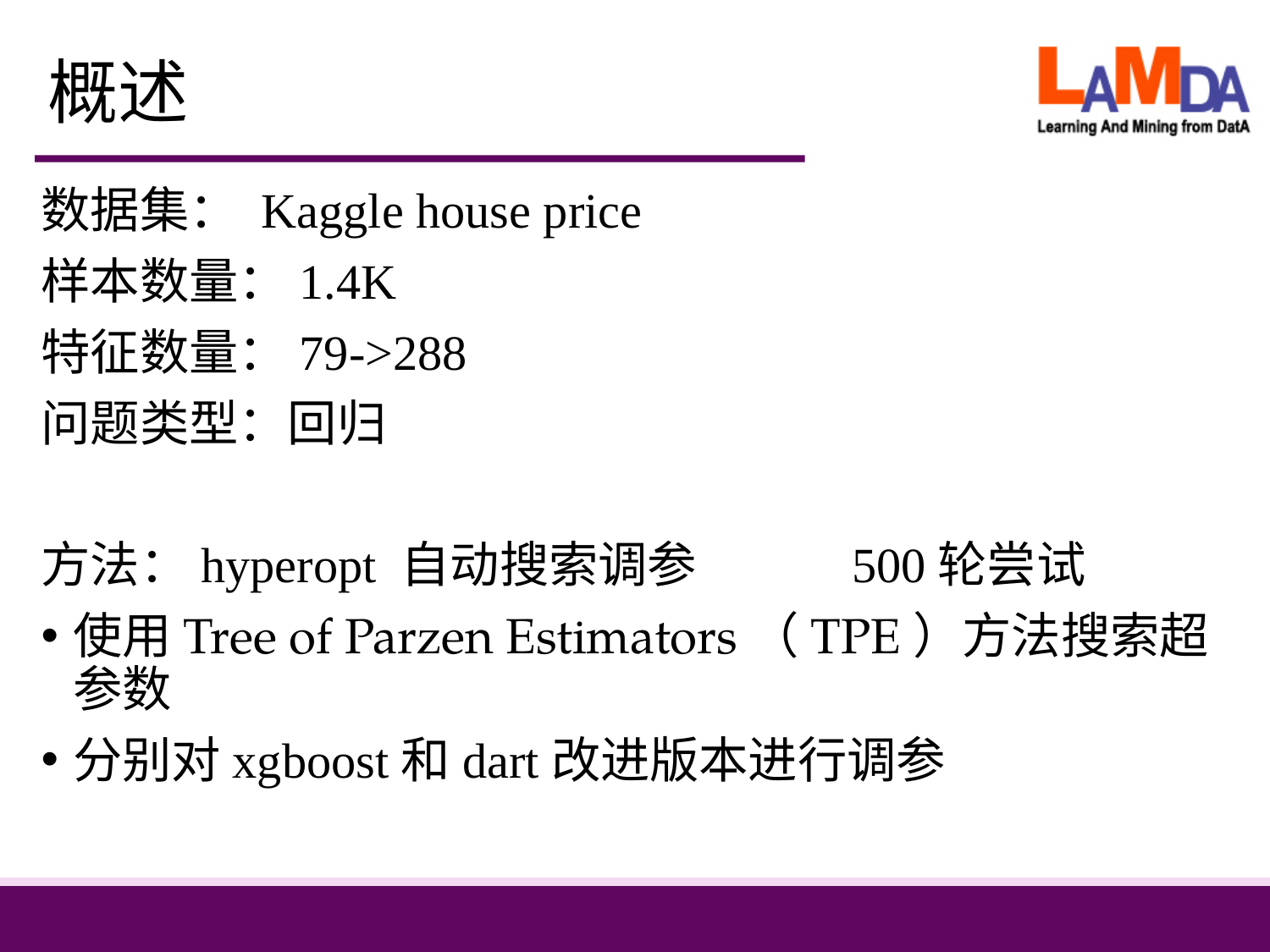

# 概述
数据集： Kaggle house price
样本数量：1.4K
特征数量：79->288
问题类型：回归

方法：hyperopt 自动搜索调参             500轮尝试
使用Tree of Parzen Estimators（TPE）方法搜索超参数
分别对xgboost和dart改进版本进行调参